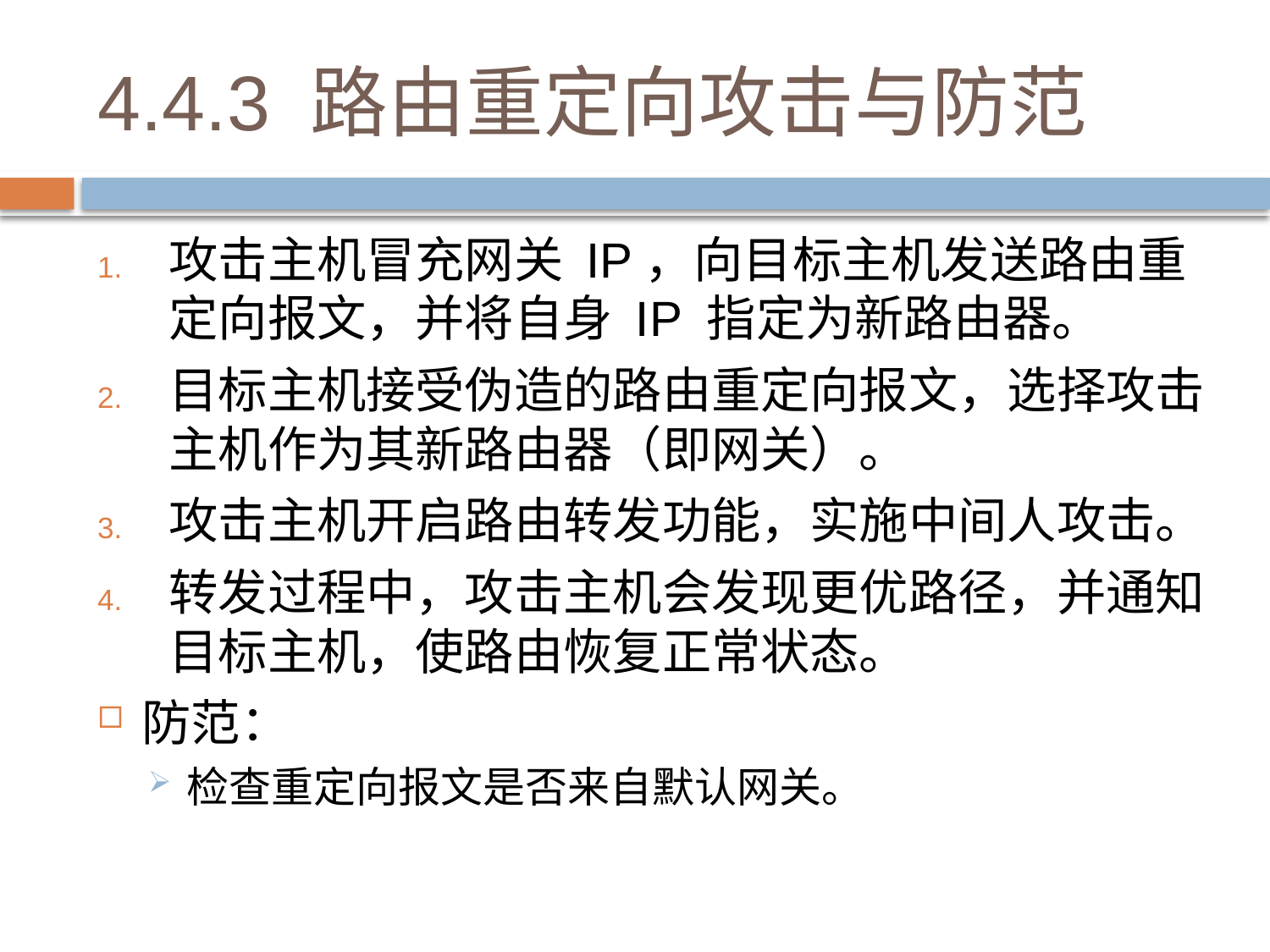

# 4.4.3 路由重定向攻击与防范
攻击主机冒充网关 IP，向目标主机发送路由重定向报文，并将自身 IP 指定为新路由器。
目标主机接受伪造的路由重定向报文，选择攻击主机作为其新路由器（即网关）。
攻击主机开启路由转发功能，实施中间人攻击。
转发过程中，攻击主机会发现更优路径，并通知目标主机，使路由恢复正常状态。
防范：
检查重定向报文是否来自默认网关。